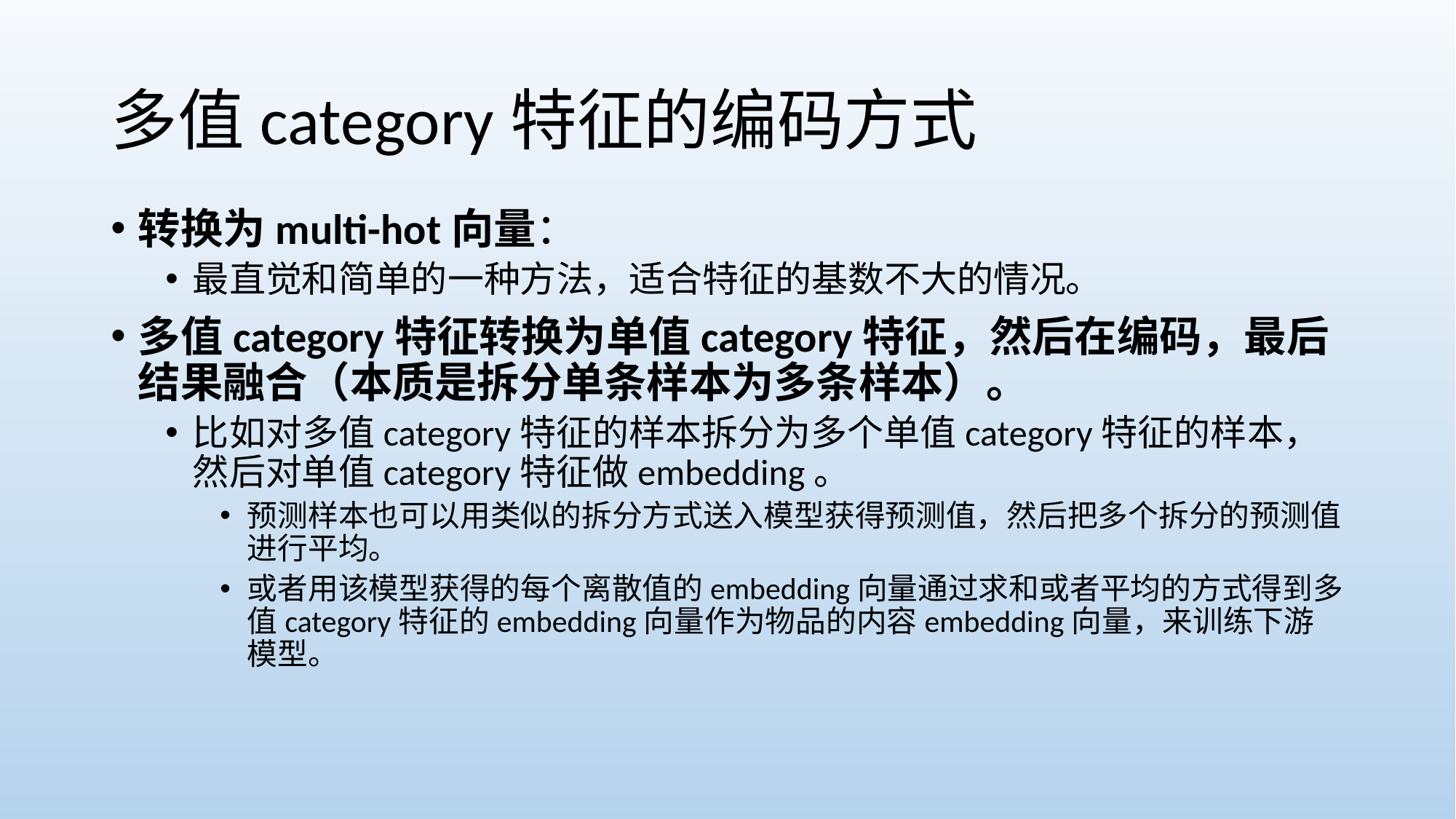

# 多值category特征的编码方式
转换为multi-hot向量：
最直觉和简单的一种方法，适合特征的基数不大的情况。
多值category特征转换为单值category特征，然后在编码，最后结果融合（本质是拆分单条样本为多条样本）。
比如对多值category特征的样本拆分为多个单值category特征的样本，然后对单值category特征做embedding。
预测样本也可以用类似的拆分方式送入模型获得预测值，然后把多个拆分的预测值进行平均。
或者用该模型获得的每个离散值的embedding向量通过求和或者平均的方式得到多值category特征的embedding向量作为物品的内容embedding向量，来训练下游模型。